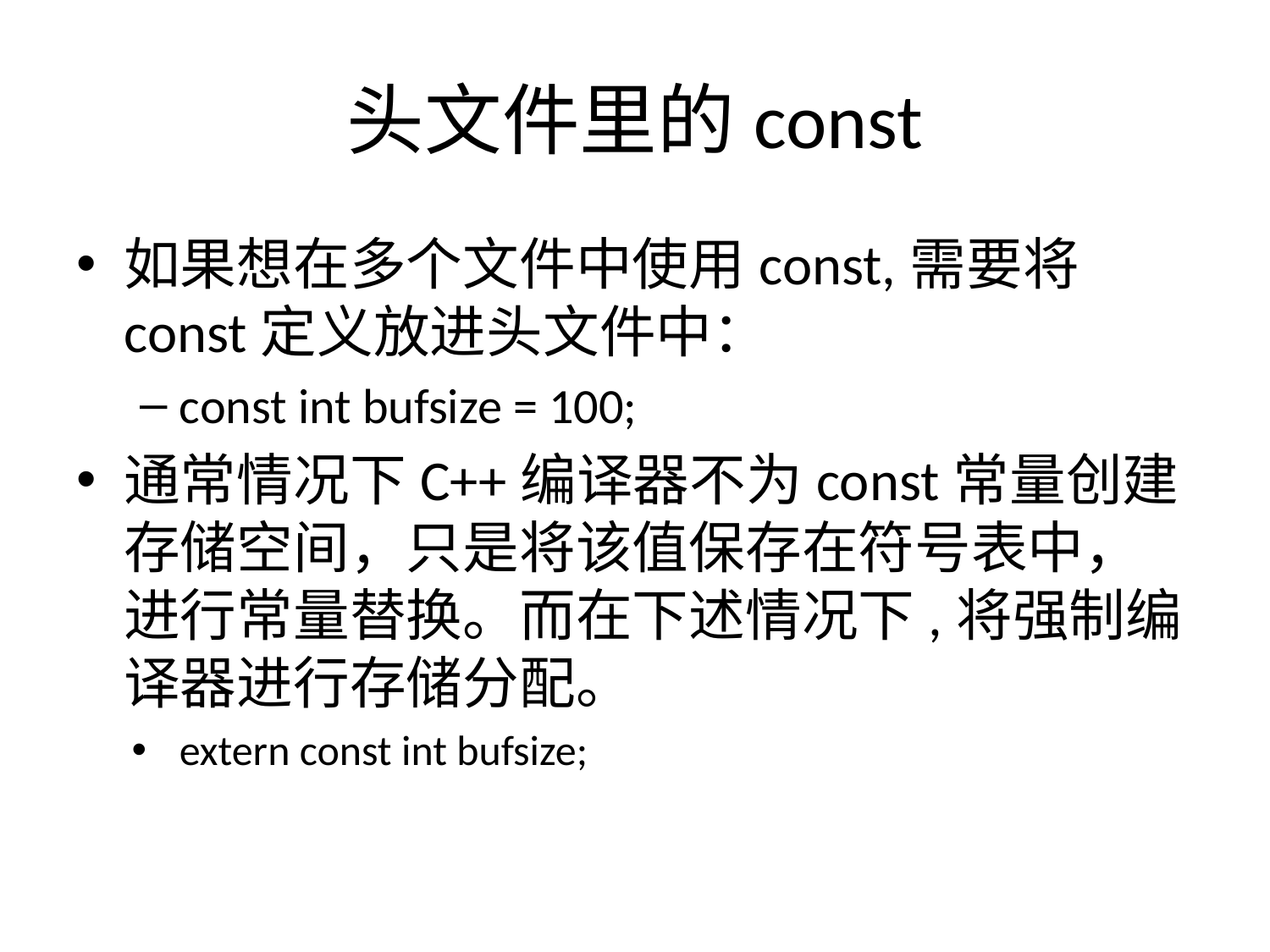

# 头文件里的const
如果想在多个文件中使用const,需要将const定义放进头文件中：
const int bufsize = 100;
通常情况下C++编译器不为const常量创建存储空间，只是将该值保存在符号表中，进行常量替换。而在下述情况下,将强制编译器进行存储分配。
extern const int bufsize;